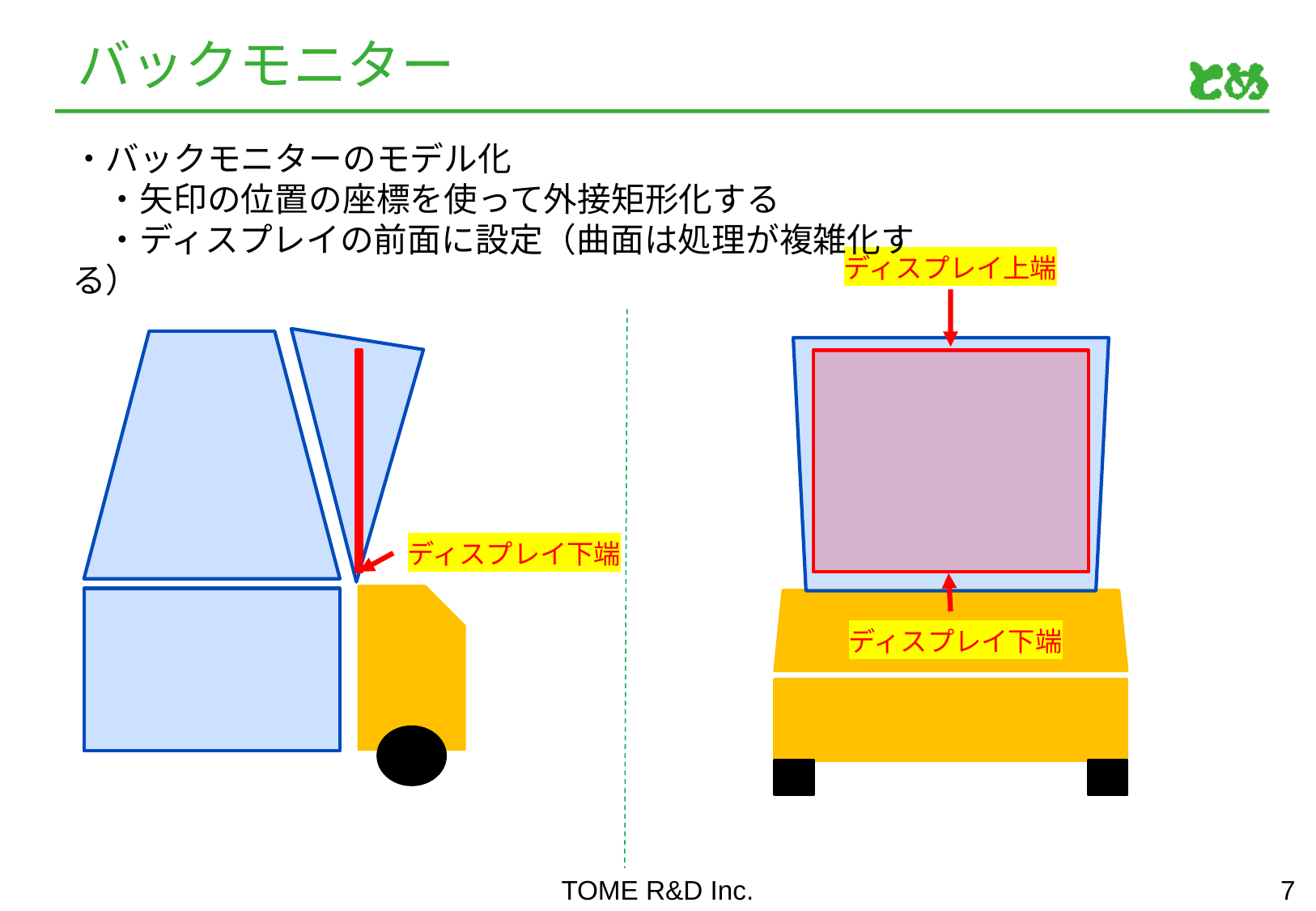

# バックモニター
・バックモニターのモデル化
　・矢印の位置の座標を使って外接矩形化する
　・ディスプレイの前面に設定（曲面は処理が複雑化する）
ディスプレイ上端

ディスプレイ下端

ディスプレイ下端

TOME R&D Inc.
　　7